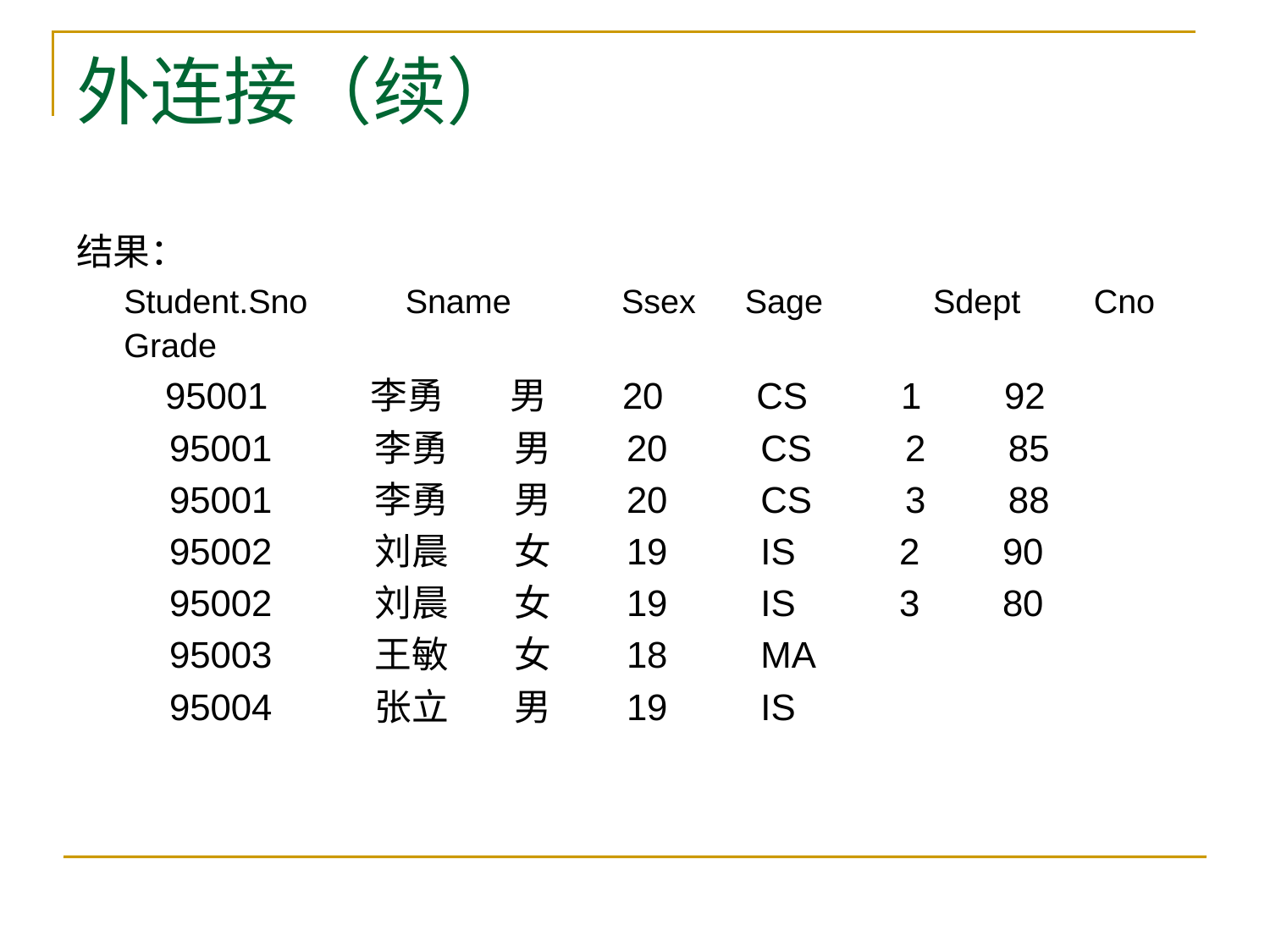

# 外连接（续）
结果：
	Student.Sno 	  Sname         Ssex    Sage         Sdept      Cno    Grade
 	    95001         李勇        男        20         CS         1        92
         95001         李勇        男        20         CS         2        85
         95001         李勇        男        20         CS         3        88
         95002         刘晨        女        19         IS          2        90
         95002         刘晨        女        19         IS          3        80
         95003         王敏        女        18         MA
         95004         张立        男        19         IS